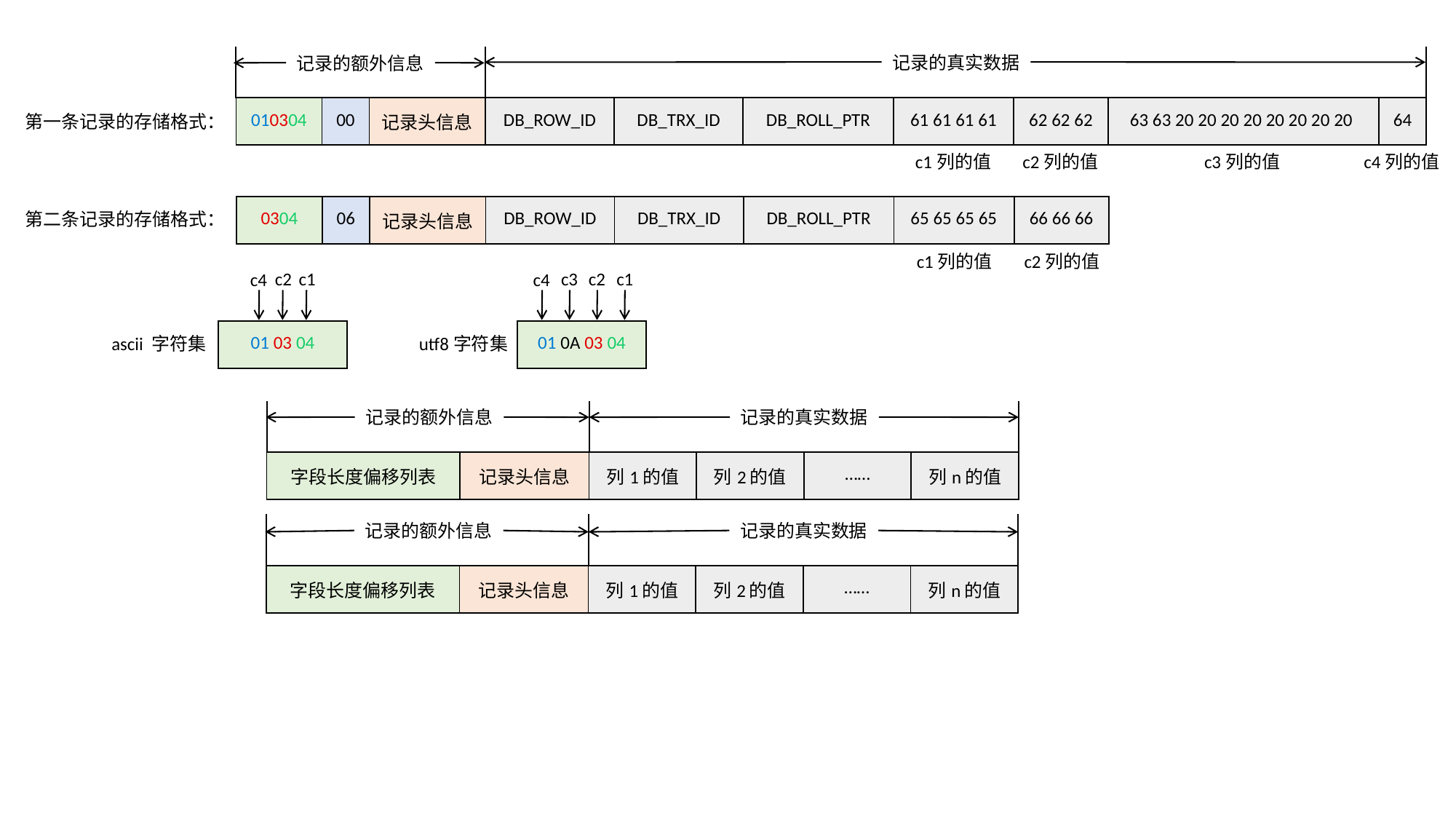

记录的真实数据
记录的额外信息
| 010304 | 00 | 记录头信息 | DB\_ROW\_ID | DB\_TRX\_ID | DB\_ROLL\_PTR | 61 61 61 61 | 62 62 62 | 63 63 20 20 20 20 20 20 20 20 | 64 |
| --- | --- | --- | --- | --- | --- | --- | --- | --- | --- |
第一条记录的存储格式：
c1列的值
c2列的值
c3列的值
c4列的值
| 0304 | 06 | 记录头信息 | DB\_ROW\_ID | DB\_TRX\_ID | DB\_ROLL\_PTR | 65 65 65 65 | 66 66 66 |
| --- | --- | --- | --- | --- | --- | --- | --- |
第二条记录的存储格式：
c1列的值
c2列的值
c2
c1
c2
c1
c3
c4
c4
| 01 03 04 |
| --- |
| 01 0A 03 04 |
| --- |
ascii 字符集
utf8字符集
记录的额外信息
记录的真实数据
| 字段长度偏移列表 | 记录头信息 | 列1的值 | 列2的值 | …… | 列n的值 |
| --- | --- | --- | --- | --- | --- |
记录的额外信息
记录的真实数据
| 字段长度偏移列表 | 记录头信息 | 列1的值 | 列2的值 | …… | 列n的值 |
| --- | --- | --- | --- | --- | --- |